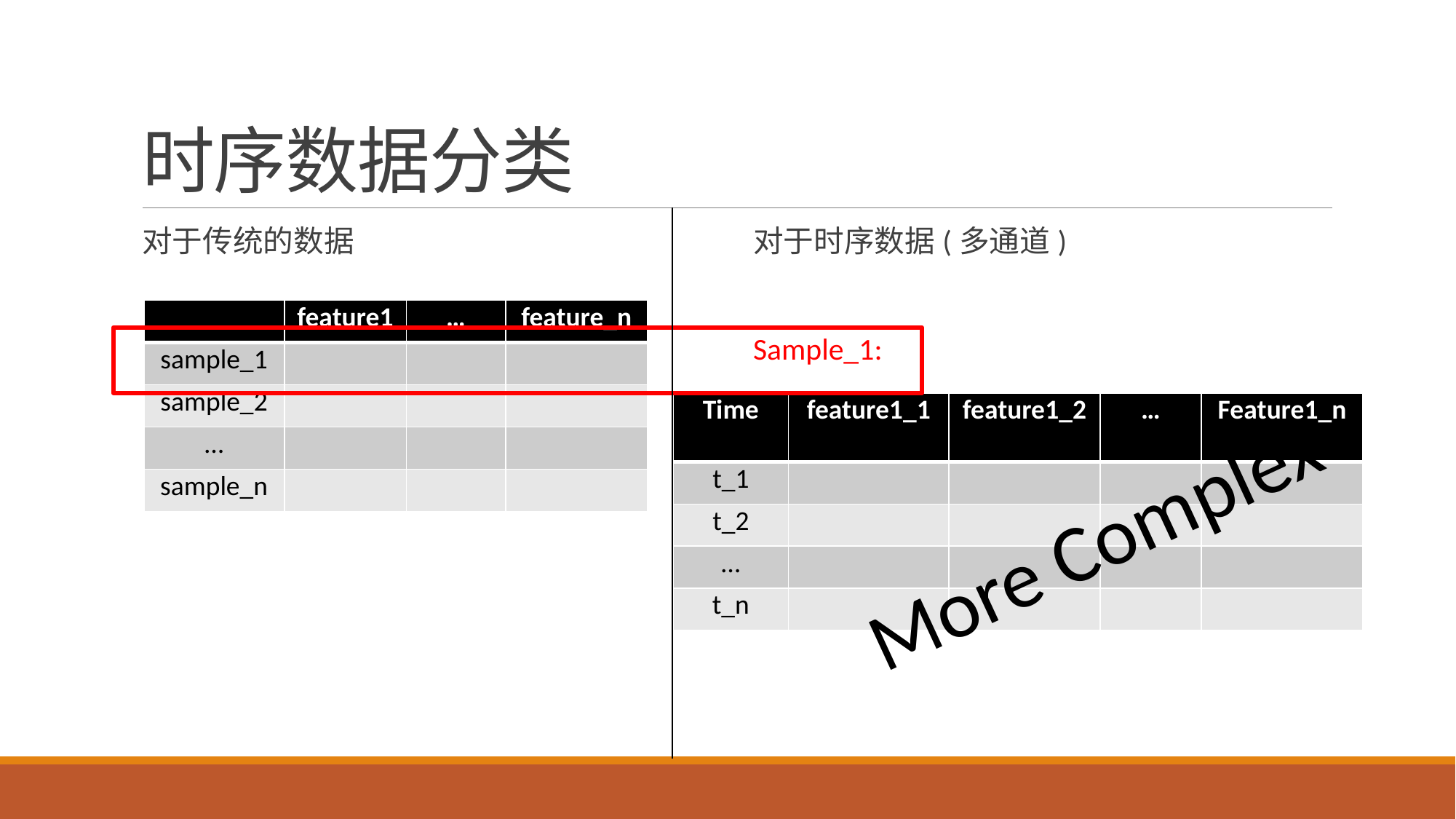

# 时序数据分类
对于传统的数据

对于时序数据(多通道)

Sample_1:
|  | feature1 | … | feature\_n |
| --- | --- | --- | --- |
| sample\_1 |  |  |  |
| sample\_2 |  |  |  |
| … |  |  |  |
| sample\_n |  |  |  |

| Time | feature1\_1 | feature1\_2 | … | Feature1\_n |
| --- | --- | --- | --- | --- |
| t\_1 |  |  |  |  |
| t\_2 |  |  |  |  |
| … |  |  |  |  |
| t\_n |  |  |  |  |
More Complex